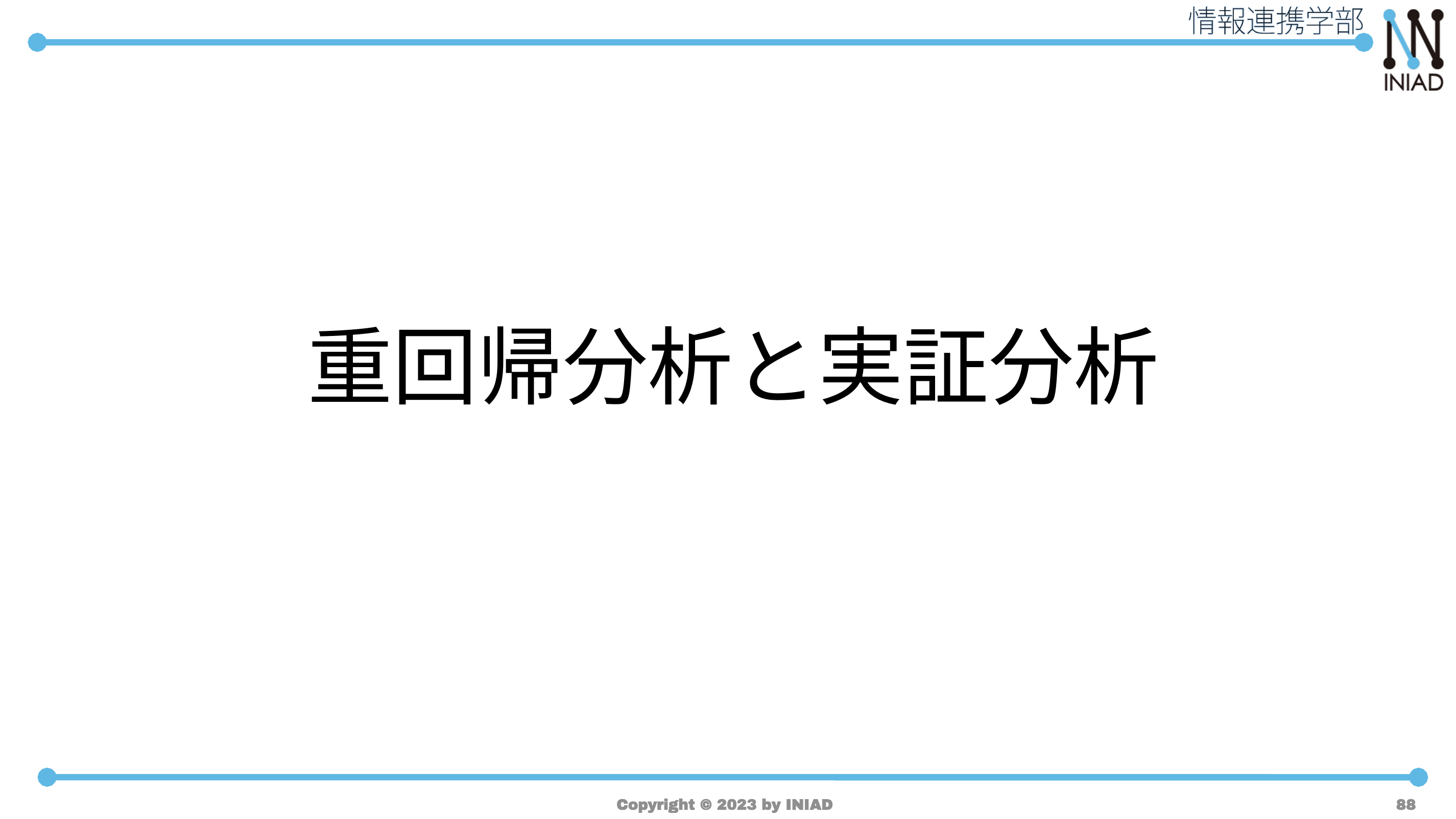

# 重回帰分析と実証分析
Copyright © 2023 by INIAD
88